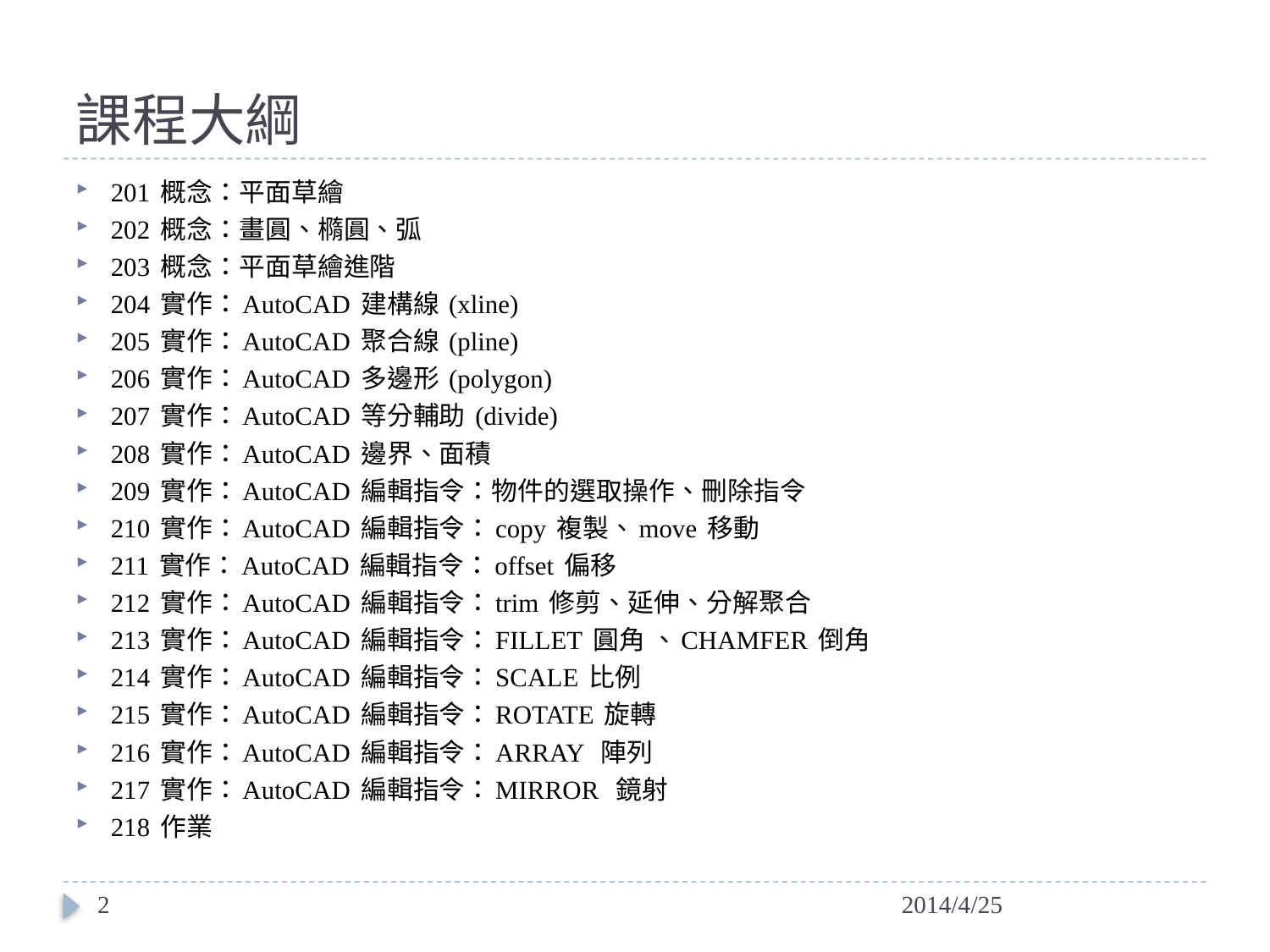

# 課程大綱
201 概念：平面草繪
202 概念：畫圓、橢圓、弧
203 概念：平面草繪進階
204 實作：AutoCAD 建構線 (xline)
205 實作：AutoCAD 聚合線 (pline)
206 實作：AutoCAD 多邊形 (polygon)
207 實作：AutoCAD 等分輔助 (divide)
208 實作：AutoCAD 邊界、面積
209 實作：AutoCAD 編輯指令：物件的選取操作、刪除指令
210 實作：AutoCAD 編輯指令：copy 複製、move 移動
211 實作：AutoCAD 編輯指令：offset 偏移
212 實作：AutoCAD 編輯指令：trim 修剪、延伸、分解聚合
213 實作：AutoCAD 編輯指令：FILLET 圓角 、CHAMFER 倒角
214 實作：AutoCAD 編輯指令：SCALE 比例
215 實作：AutoCAD 編輯指令：ROTATE 旋轉
216 實作：AutoCAD 編輯指令：ARRAY  陣列
217 實作：AutoCAD 編輯指令：MIRROR  鏡射
218 作業
2
2014/4/25